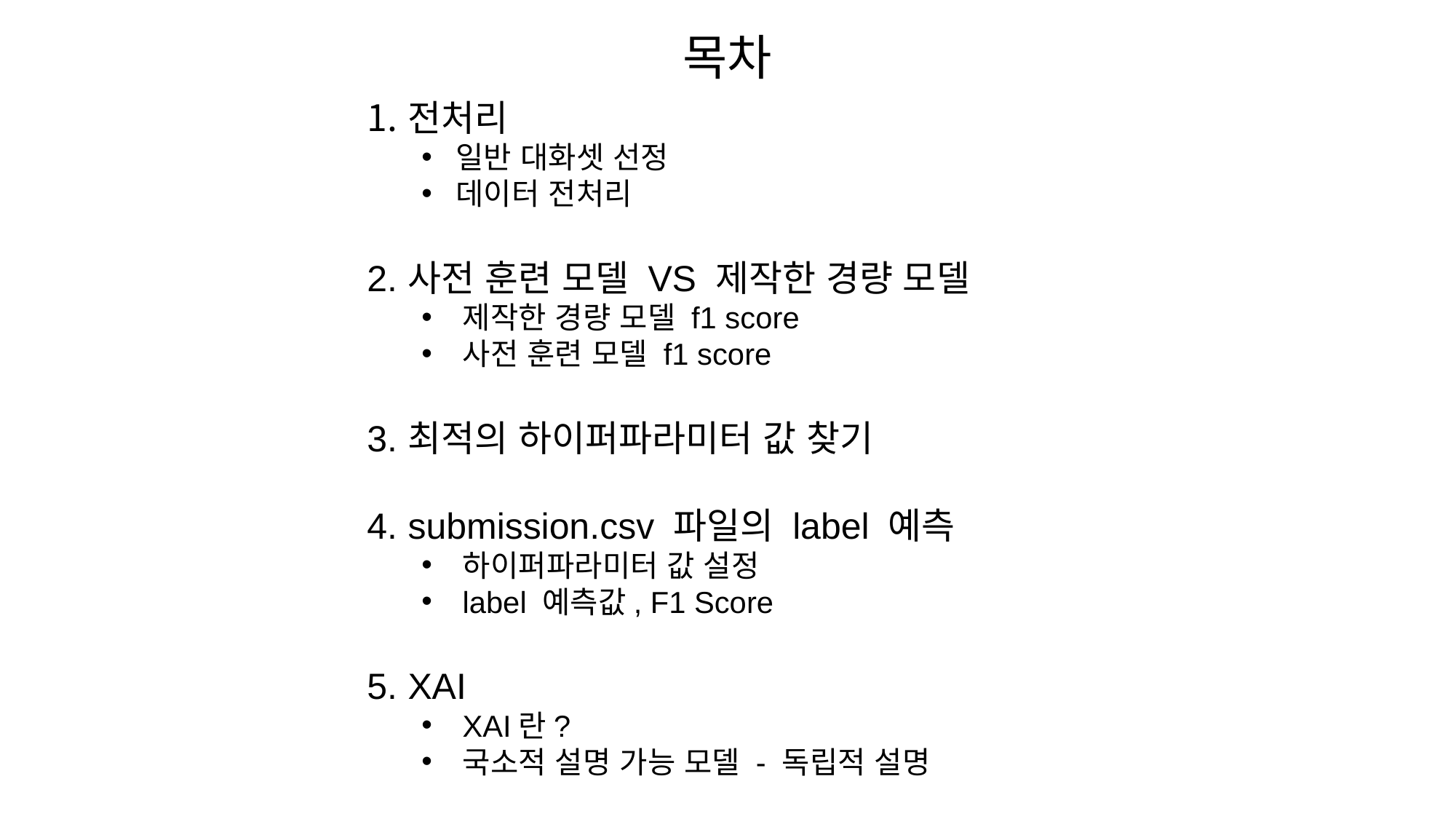

# 목차
전처리
일반 대화셋 선정
데이터 전처리

사전 훈련 모델 VS 제작한 경량 모델
제작한 경량 모델 f1 score
사전 훈련 모델 f1 score

최적의 하이퍼파라미터 값 찾기

submission.csv 파일의 label 예측
하이퍼파라미터 값 설정
label 예측값, F1 Score

XAI
XAI란?
국소적 설명 가능 모델 - 독립적 설명